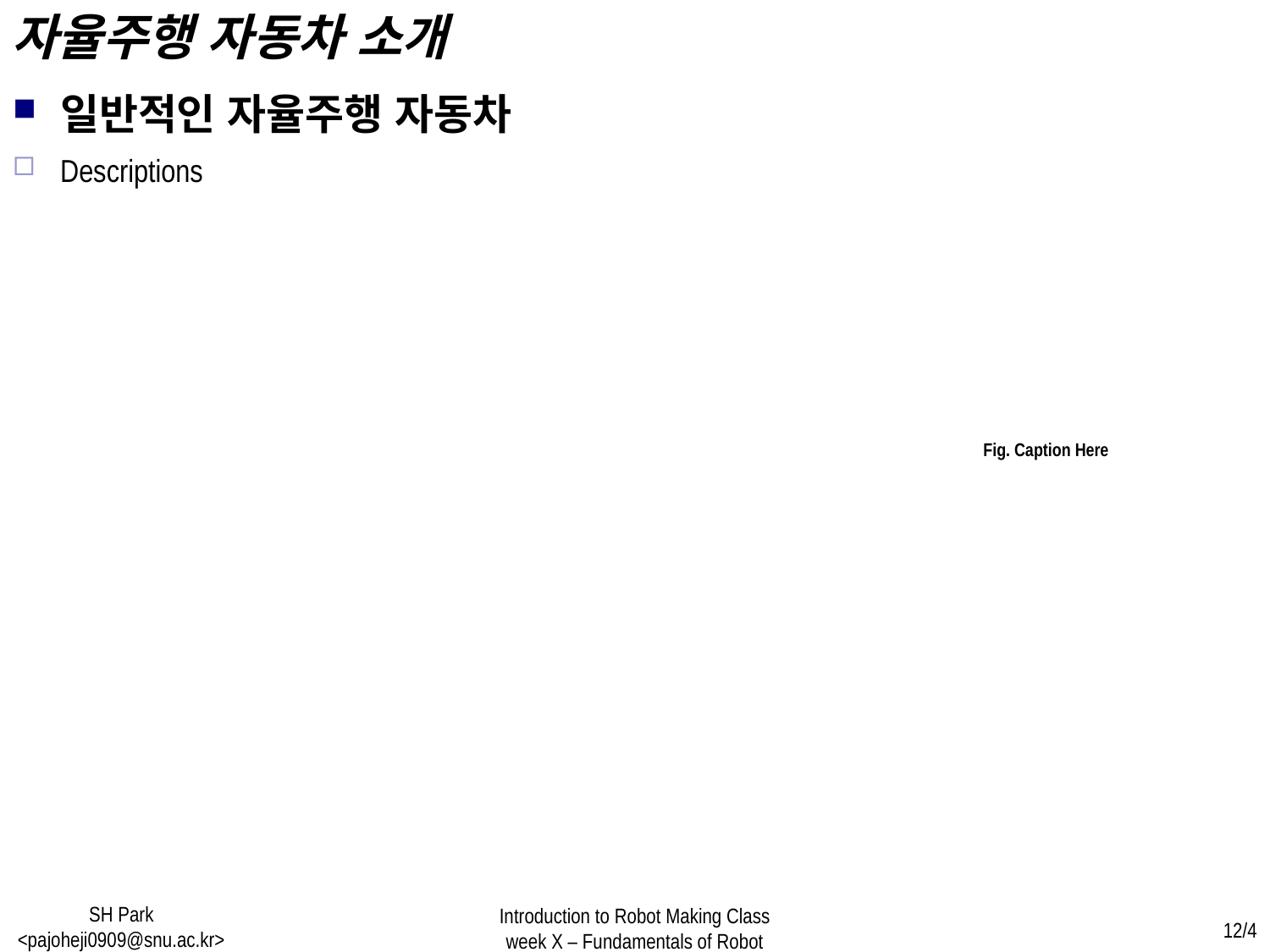

자율주행 자동차 소개
일반적인 자율주행 자동차
Descriptions
Fig. Caption Here
SH Park <pajoheji0909@snu.ac.kr>
Introduction to Robot Making Class
week X – Fundamentals of Robot
12/4